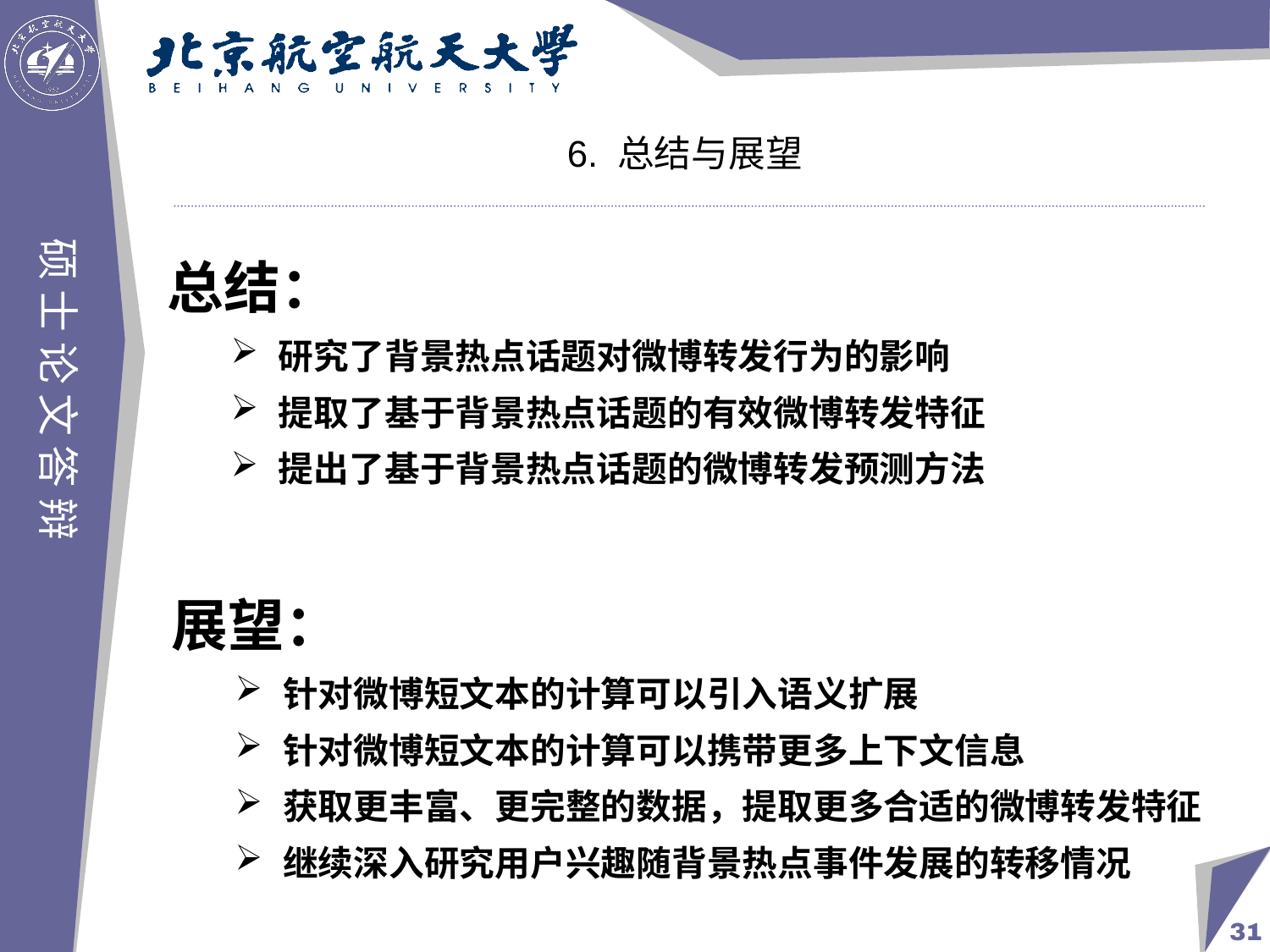

# 6. 总结与展望
总结：
研究了背景热点话题对微博转发行为的影响
提取了基于背景热点话题的有效微博转发特征
提出了基于背景热点话题的微博转发预测方法
展望：
针对微博短文本的计算可以引入语义扩展
针对微博短文本的计算可以携带更多上下文信息
获取更丰富、更完整的数据，提取更多合适的微博转发特征
继续深入研究用户兴趣随背景热点事件发展的转移情况
31